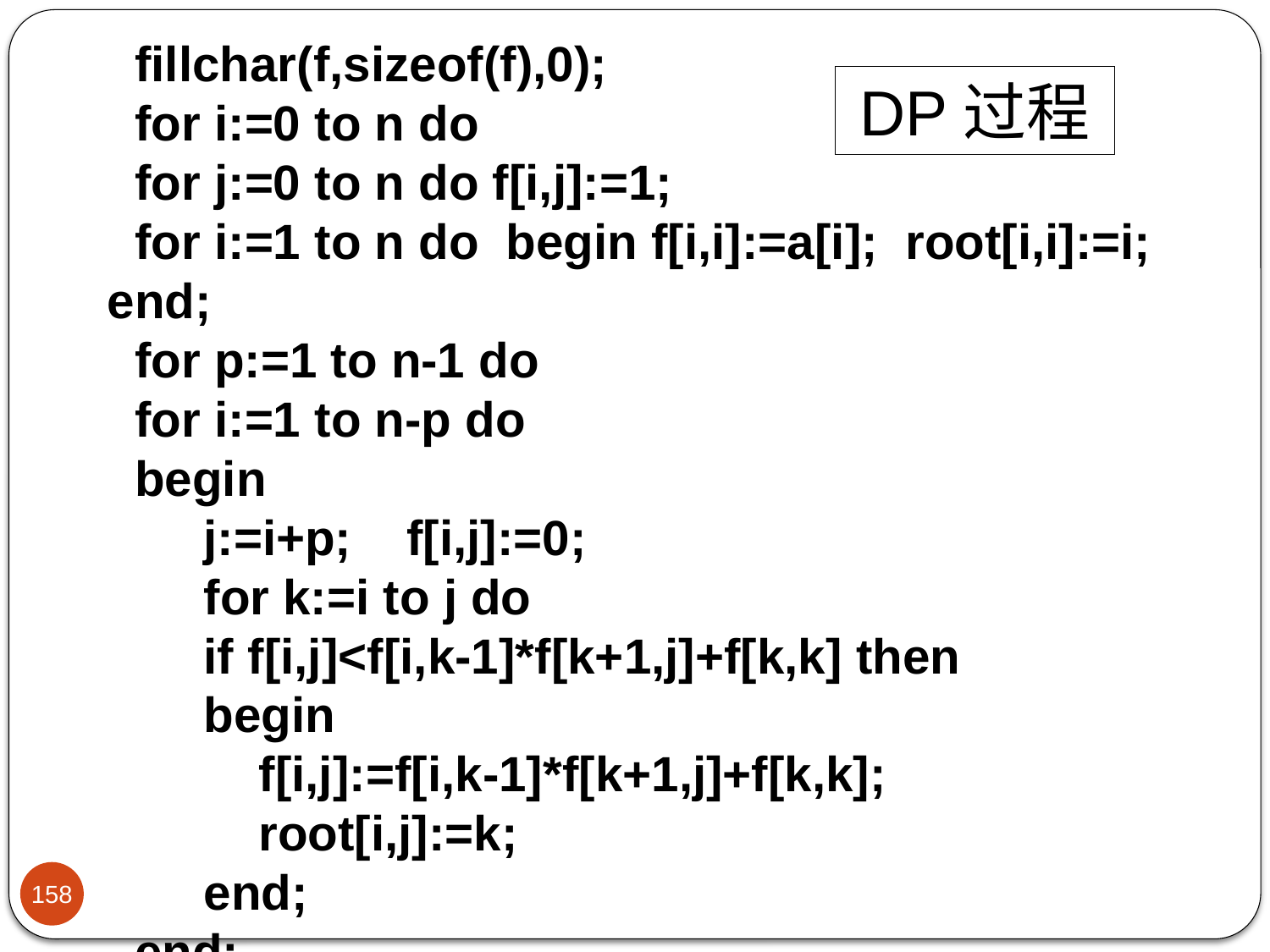

fillchar(f,sizeof(f),0);
  for i:=0 to n do
  for j:=0 to n do f[i,j]:=1;
  for i:=1 to n do  begin f[i,i]:=a[i];  root[i,i]:=i;  end;
  for p:=1 to n-1 do
  for i:=1 to n-p do
  begin
       j:=i+p;    f[i,j]:=0;
       for k:=i to j do
       if f[i,j]<f[i,k-1]*f[k+1,j]+f[k,k] then
       begin
           f[i,j]:=f[i,k-1]*f[k+1,j]+f[k,k];
           root[i,j]:=k;
       end;
  end;
DP过程
158